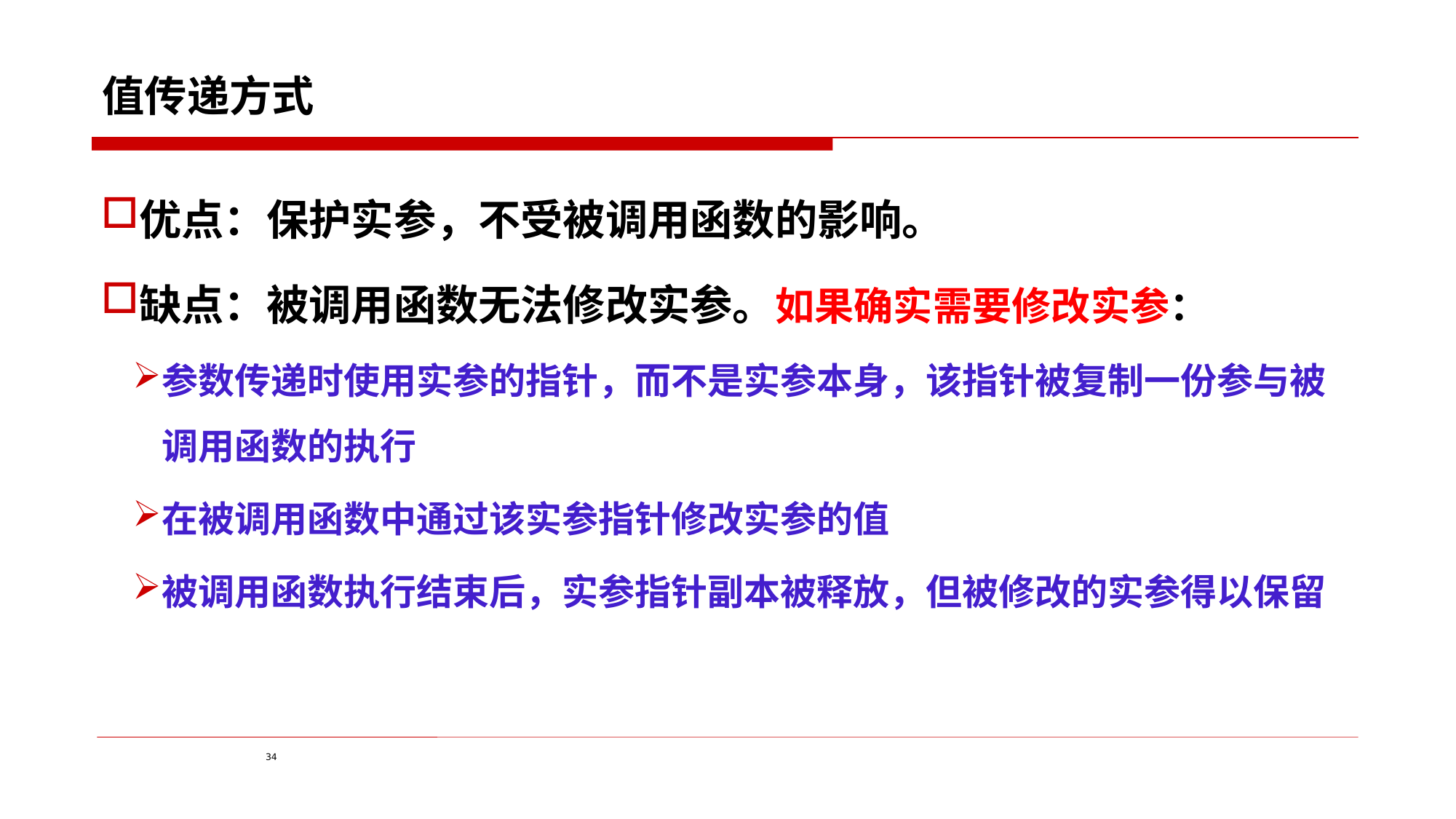

# 值传递方式
优点：保护实参，不受被调用函数的影响。
缺点：被调用函数无法修改实参。如果确实需要修改实参：
参数传递时使用实参的指针，而不是实参本身，该指针被复制一份参与被调用函数的执行
在被调用函数中通过该实参指针修改实参的值
被调用函数执行结束后，实参指针副本被释放，但被修改的实参得以保留

34